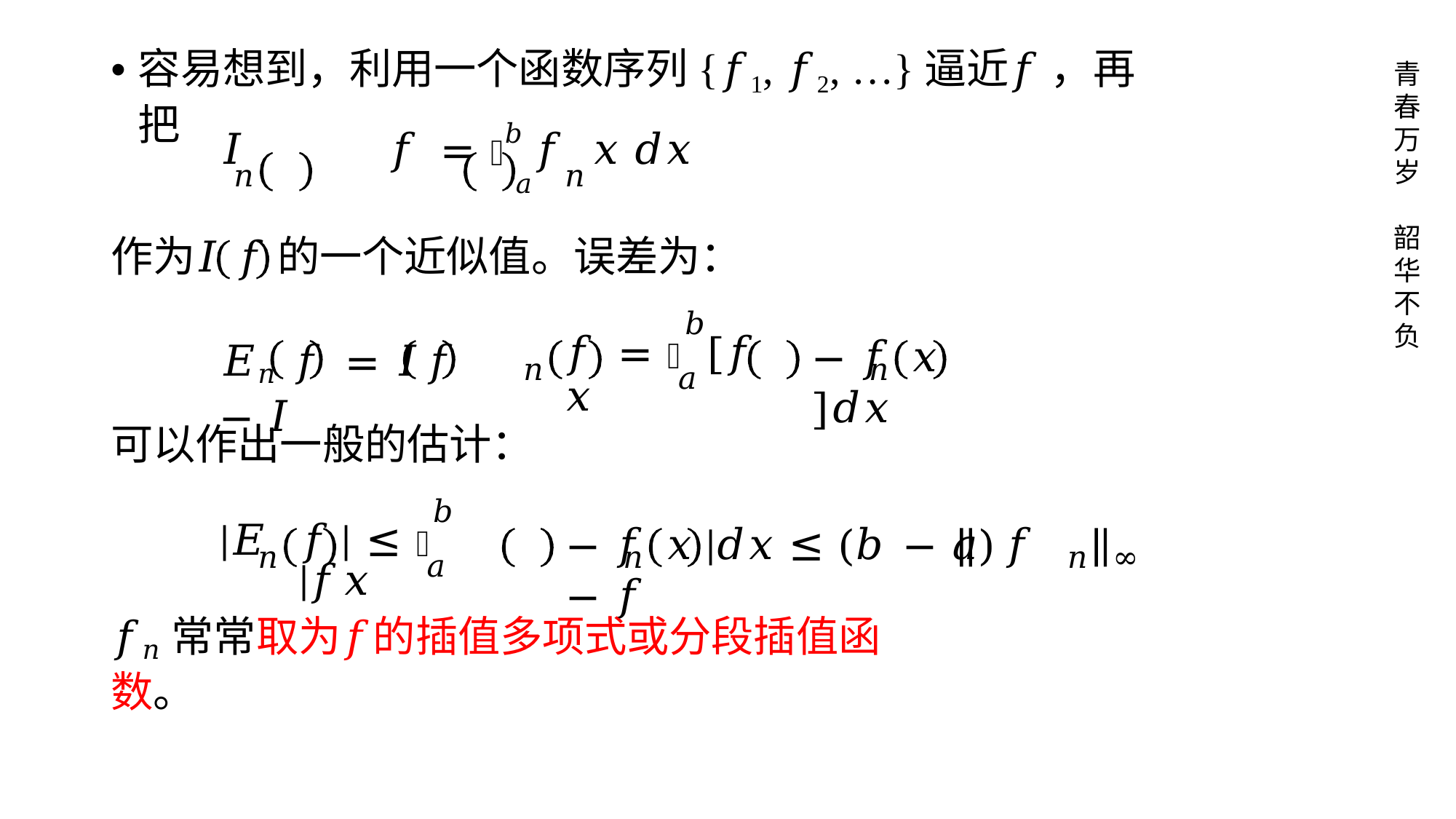

容易想到，利用一个函数序列{𝑓1, 𝑓2, …}逼近𝑓 ，再把
青 春 万 岁
𝐼	𝑓	= ׬𝑏 𝑓	𝑥	𝑑𝑥
𝑛	𝑎	𝑛
作为𝐼	𝑓	的一个近似值。误差为：

韶 华 不 负

𝑏
𝑓	= ׬	[𝑓	𝑥
𝐸𝑛	𝑓	= 𝐼	𝑓	− 𝐼
− 𝑓	𝑥	]𝑑𝑥

𝑛
𝑛
𝑎
可以作出一般的估计：
𝑏
|𝐸	𝑓	| ≤ ׬	|𝑓	𝑥
− 𝑓	𝑥	|𝑑𝑥 ≤ (𝑏 − 𝑎)	𝑓 − 𝑓

𝑛
𝑛
𝑛	∞
𝑎
𝑓𝑛常常取为𝑓的插值多项式或分段插值函数。